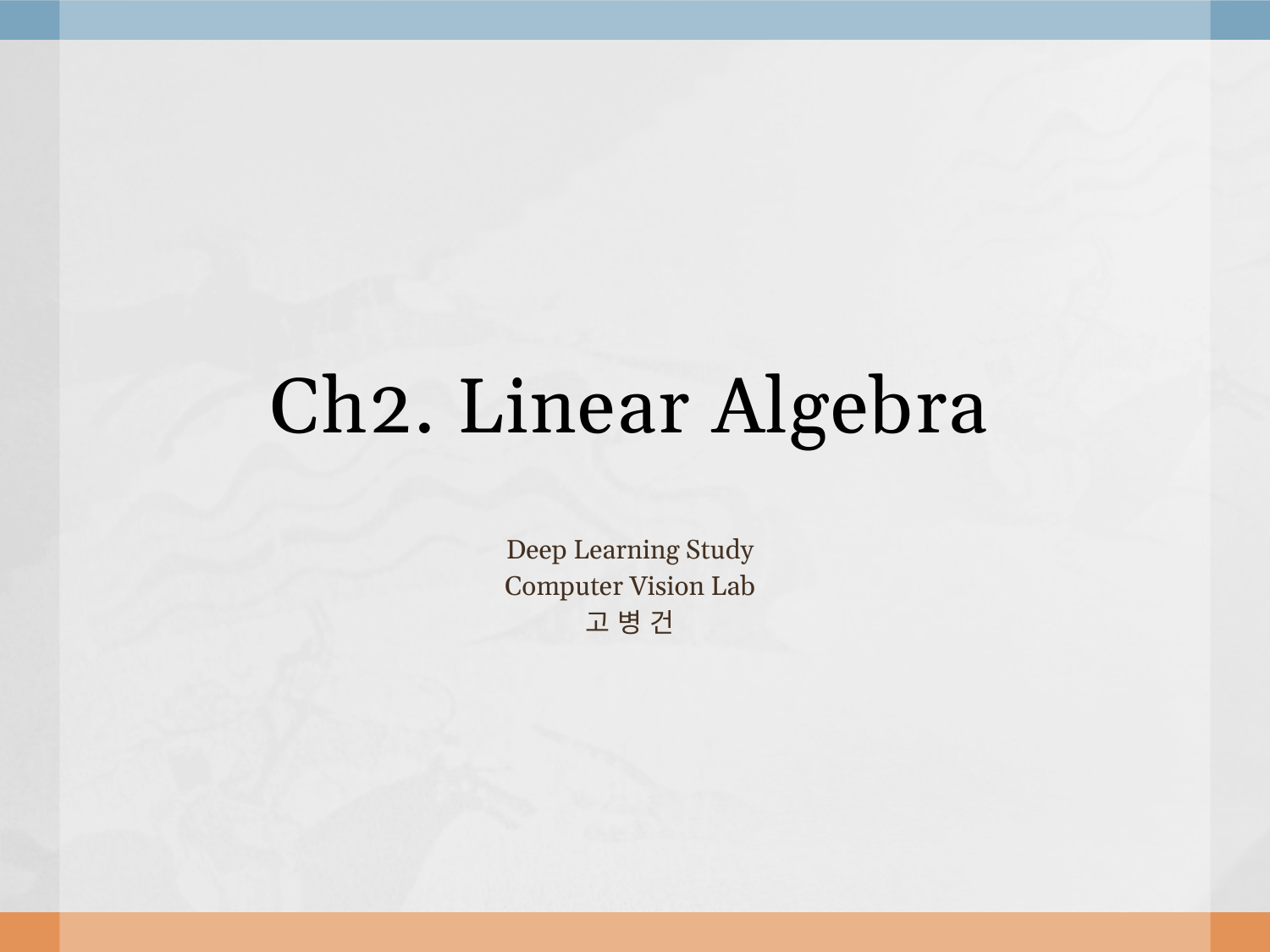

# Ch2. Linear Algebra
Deep Learning Study
Computer Vision Lab
고 병 건